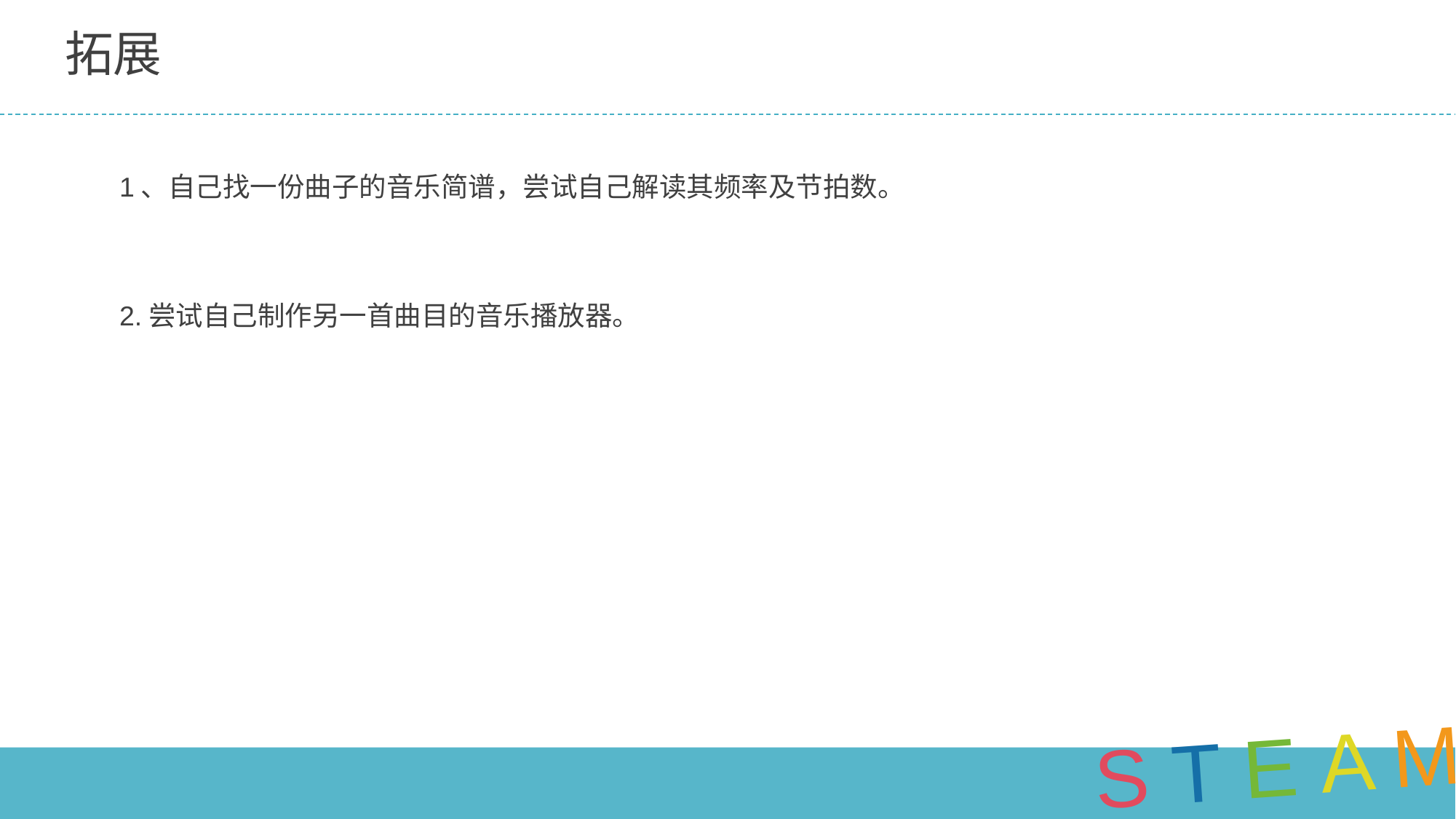

# 拓展
1、自己找一份曲子的音乐简谱，尝试自己解读其频率及节拍数。

2.尝试自己制作另一首曲目的音乐播放器。